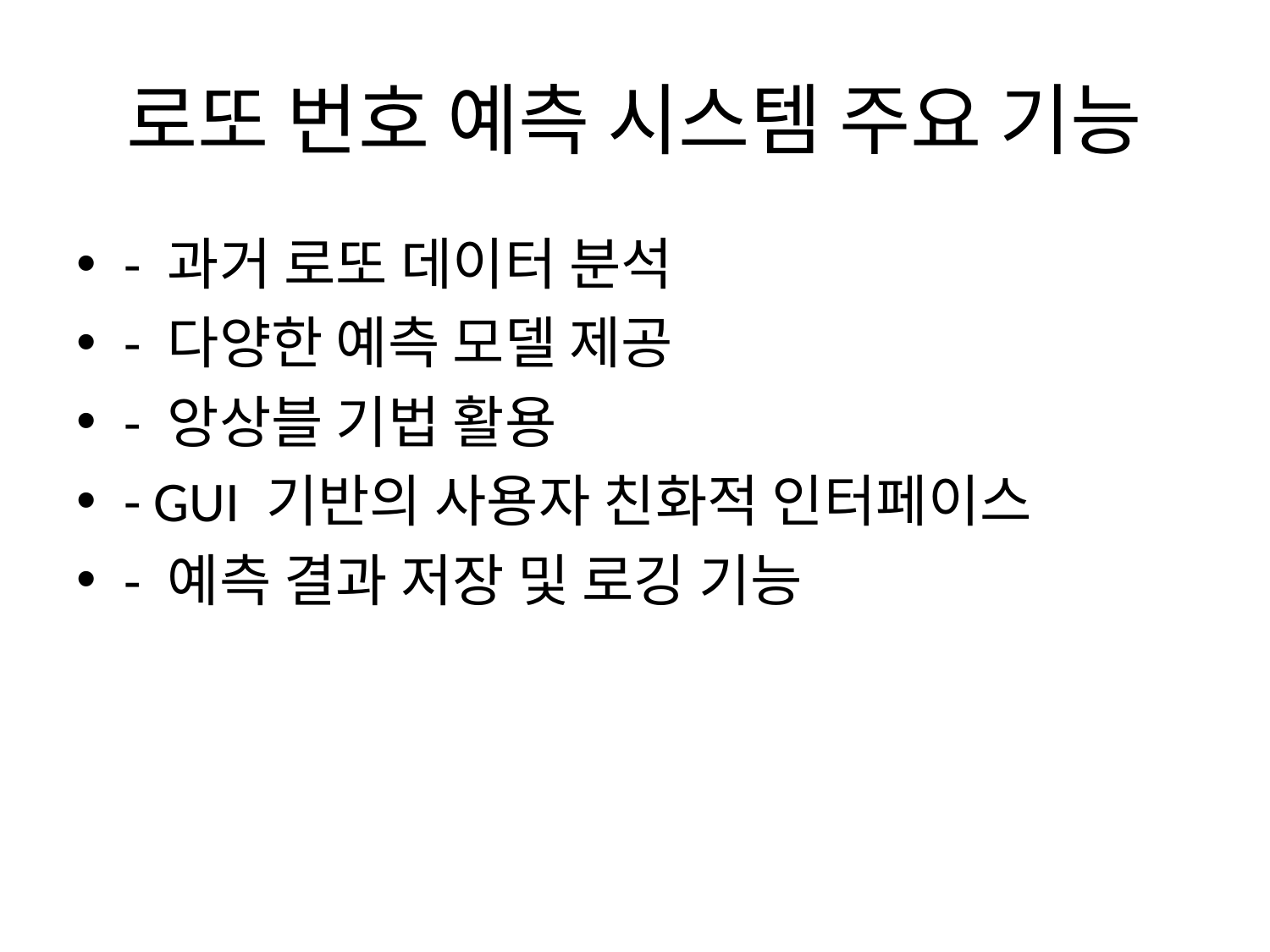

# 로또 번호 예측 시스템 주요 기능
- 과거 로또 데이터 분석
- 다양한 예측 모델 제공
- 앙상블 기법 활용
- GUI 기반의 사용자 친화적 인터페이스
- 예측 결과 저장 및 로깅 기능